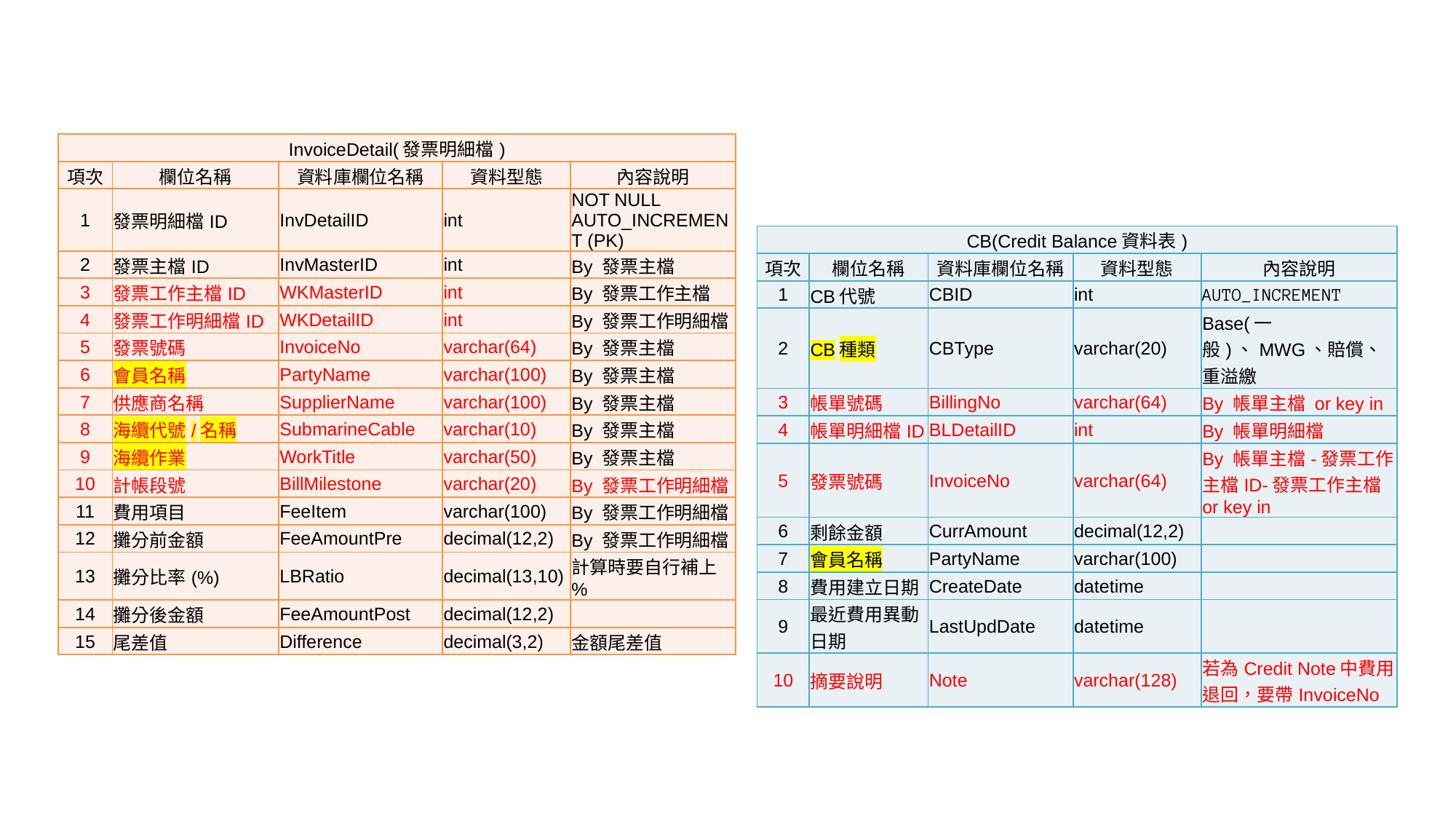

| InvoiceDetail(發票明細檔) |  |  |  |  |
| --- | --- | --- | --- | --- |
| 項次 | 欄位名稱 | 資料庫欄位名稱 | 資料型態 | 內容說明 |
| 1 | 發票明細檔ID | InvDetailID | int | NOT NULL AUTO\_INCREMENT (PK) |
| 2 | 發票主檔ID | InvMasterID | int | By 發票主檔 |
| 3 | 發票工作主檔ID | WKMasterID | int | By 發票工作主檔 |
| 4 | 發票工作明細檔ID | WKDetailID | int | By 發票工作明細檔 |
| 5 | 發票號碼 | InvoiceNo | varchar(64) | By 發票主檔 |
| 6 | 會員名稱 | PartyName | varchar(100) | By 發票主檔 |
| 7 | 供應商名稱 | SupplierName | varchar(100) | By 發票主檔 |
| 8 | 海纜代號/名稱 | SubmarineCable | varchar(10) | By 發票主檔 |
| 9 | 海纜作業 | WorkTitle | varchar(50) | By 發票主檔 |
| 10 | 計帳段號 | BillMilestone | varchar(20) | By 發票工作明細檔 |
| 11 | 費用項目 | FeeItem | varchar(100) | By 發票工作明細檔 |
| 12 | 攤分前金額 | FeeAmountPre | decimal(12,2) | By 發票工作明細檔 |
| 13 | 攤分比率(%) | LBRatio | decimal(13,10) | 計算時要自行補上% |
| 14 | 攤分後金額 | FeeAmountPost | decimal(12,2) |  |
| 15 | 尾差值 | Difference | decimal(3,2) | 金額尾差值 |
| CB(Credit Balance資料表) |  |  |  |  |
| --- | --- | --- | --- | --- |
| 項次 | 欄位名稱 | 資料庫欄位名稱 | 資料型態 | 內容說明 |
| 1 | CB代號 | CBID | int | AUTO\_INCREMENT |
| 2 | CB種類 | CBType | varchar(20) | Base(一般)、MWG、賠償、重溢繳 |
| 3 | 帳單號碼 | BillingNo | varchar(64) | By 帳單主檔 or key in |
| 4 | 帳單明細檔ID | BLDetailID | int | By 帳單明細檔 |
| 5 | 發票號碼 | InvoiceNo | varchar(64) | By 帳單主檔-發票工作主檔ID-發票工作主檔 or key in |
| 6 | 剩餘金額 | CurrAmount | decimal(12,2) |  |
| 7 | 會員名稱 | PartyName | varchar(100) |  |
| 8 | 費用建立日期 | CreateDate | datetime |  |
| 9 | 最近費用異動日期 | LastUpdDate | datetime |  |
| 10 | 摘要說明 | Note | varchar(128) | 若為Credit Note中費用退回，要帶InvoiceNo |